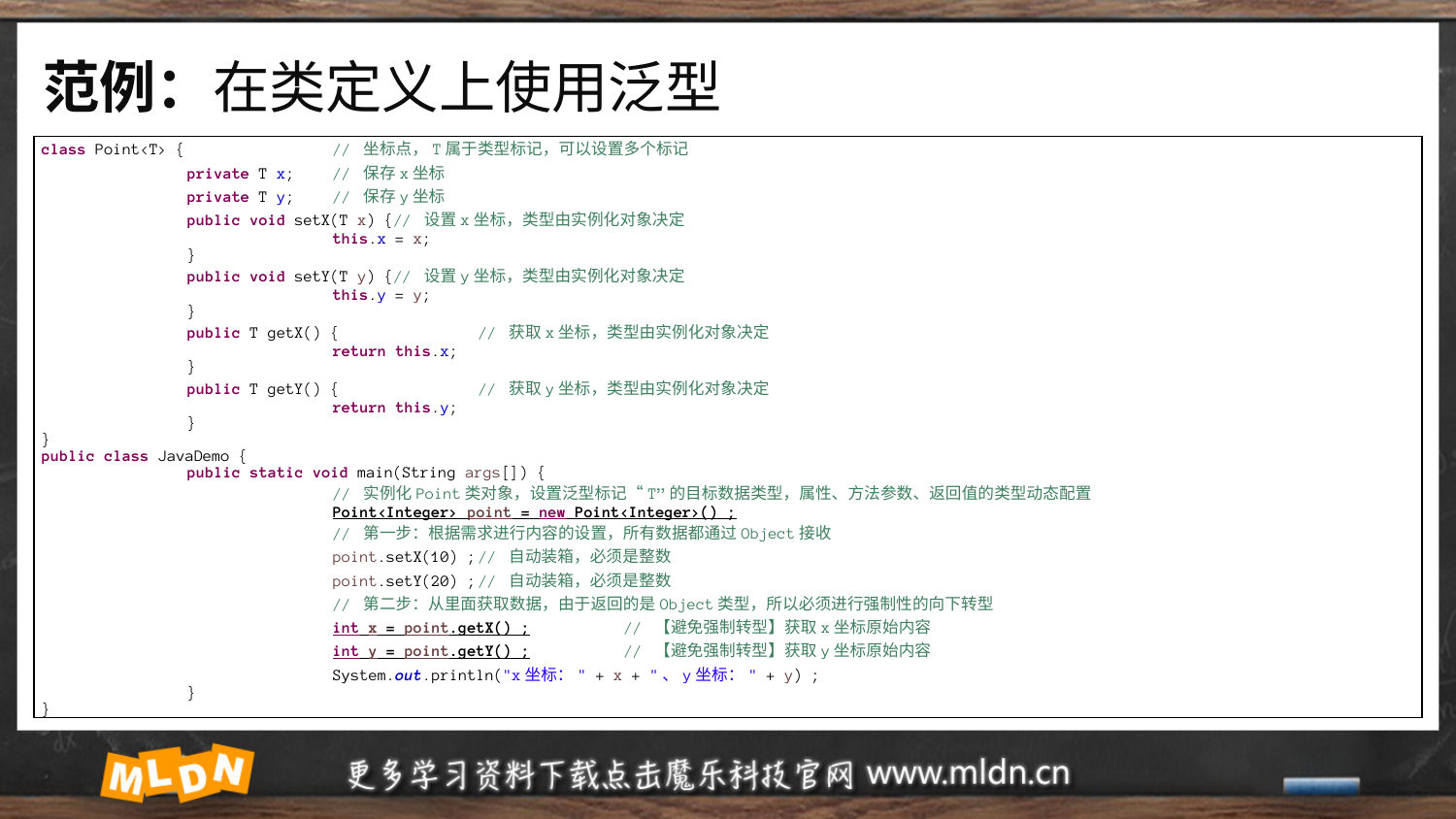

# 范例：在类定义上使用泛型
| class Point<T> { // 坐标点，T属于类型标记，可以设置多个标记 private T x; // 保存x坐标 private T y; // 保存y坐标 public void setX(T x) {// 设置x坐标，类型由实例化对象决定 this.x = x; } public void setY(T y) {// 设置y坐标，类型由实例化对象决定 this.y = y; } public T getX() { // 获取x坐标，类型由实例化对象决定 return this.x; } public T getY() { // 获取y坐标，类型由实例化对象决定 return this.y; } } public class JavaDemo { public static void main(String args[]) { // 实例化Point类对象，设置泛型标记“T”的目标数据类型，属性、方法参数、返回值的类型动态配置 Point<Integer> point = new Point<Integer>() ; // 第一步：根据需求进行内容的设置，所有数据都通过Object接收 point.setX(10) ; // 自动装箱，必须是整数 point.setY(20) ; // 自动装箱，必须是整数 // 第二步：从里面获取数据，由于返回的是Object类型，所以必须进行强制性的向下转型 int x = point.getX() ; // 【避免强制转型】获取x坐标原始内容 int y = point.getY() ; // 【避免强制转型】获取y坐标原始内容 System.out.println("x坐标：" + x + "、y坐标：" + y) ; } } |
| --- |